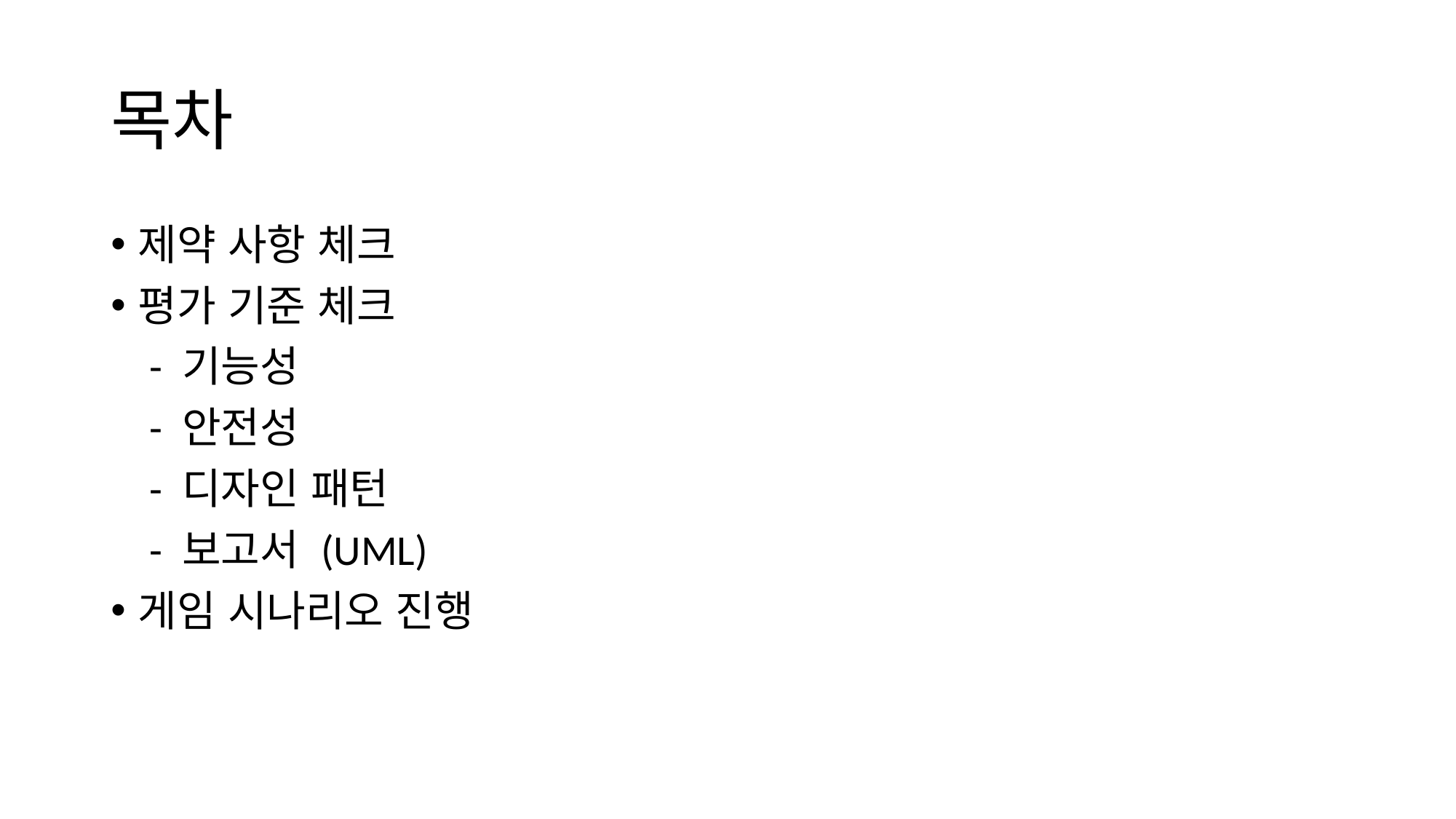

# 목차
제약 사항 체크
평가 기준 체크
    - 기능성
    - 안전성
    - 디자인 패턴
    - 보고서 (UML)
게임 시나리오 진행